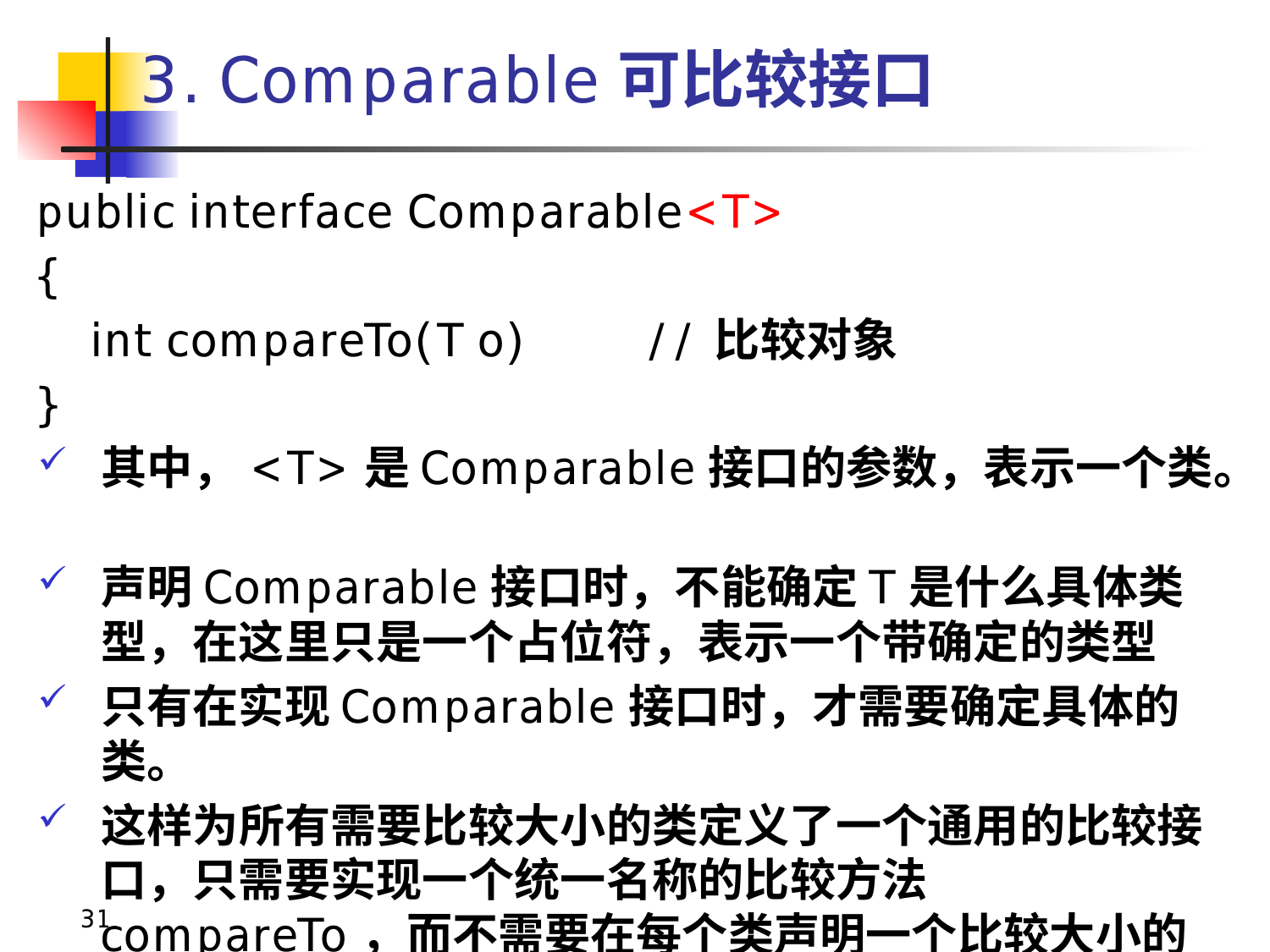

# 3. Comparable可比较接口
public interface Comparable<T>
{
    int compareTo(T o)         //比较对象
}
其中，<T>是Comparable接口的参数，表示一个类。
声明Comparable接口时，不能确定T是什么具体类型，在这里只是一个占位符，表示一个带确定的类型
只有在实现Comparable接口时，才需要确定具体的类。
这样为所有需要比较大小的类定义了一个通用的比较接口，只需要实现一个统一名称的比较方法compareTo，而不需要在每个类声明一个比较大小的方法。
31